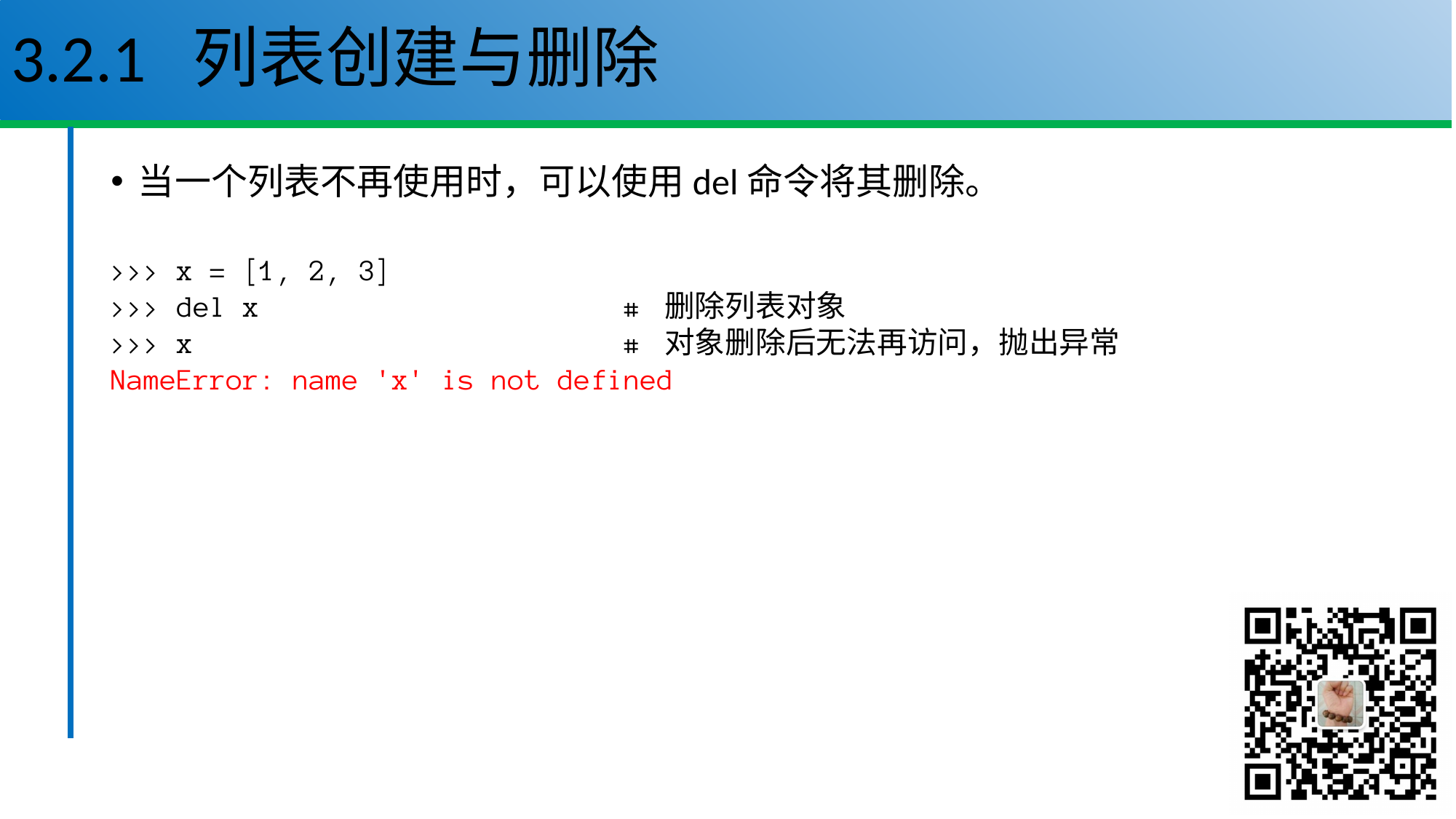

# 3.2.1  列表创建与删除
当一个列表不再使用时，可以使用del命令将其删除。

>>> x = [1, 2, 3]
>>> del x                      # 删除列表对象
>>> x                          # 对象删除后无法再访问，抛出异常
NameError: name 'x' is not defined
7